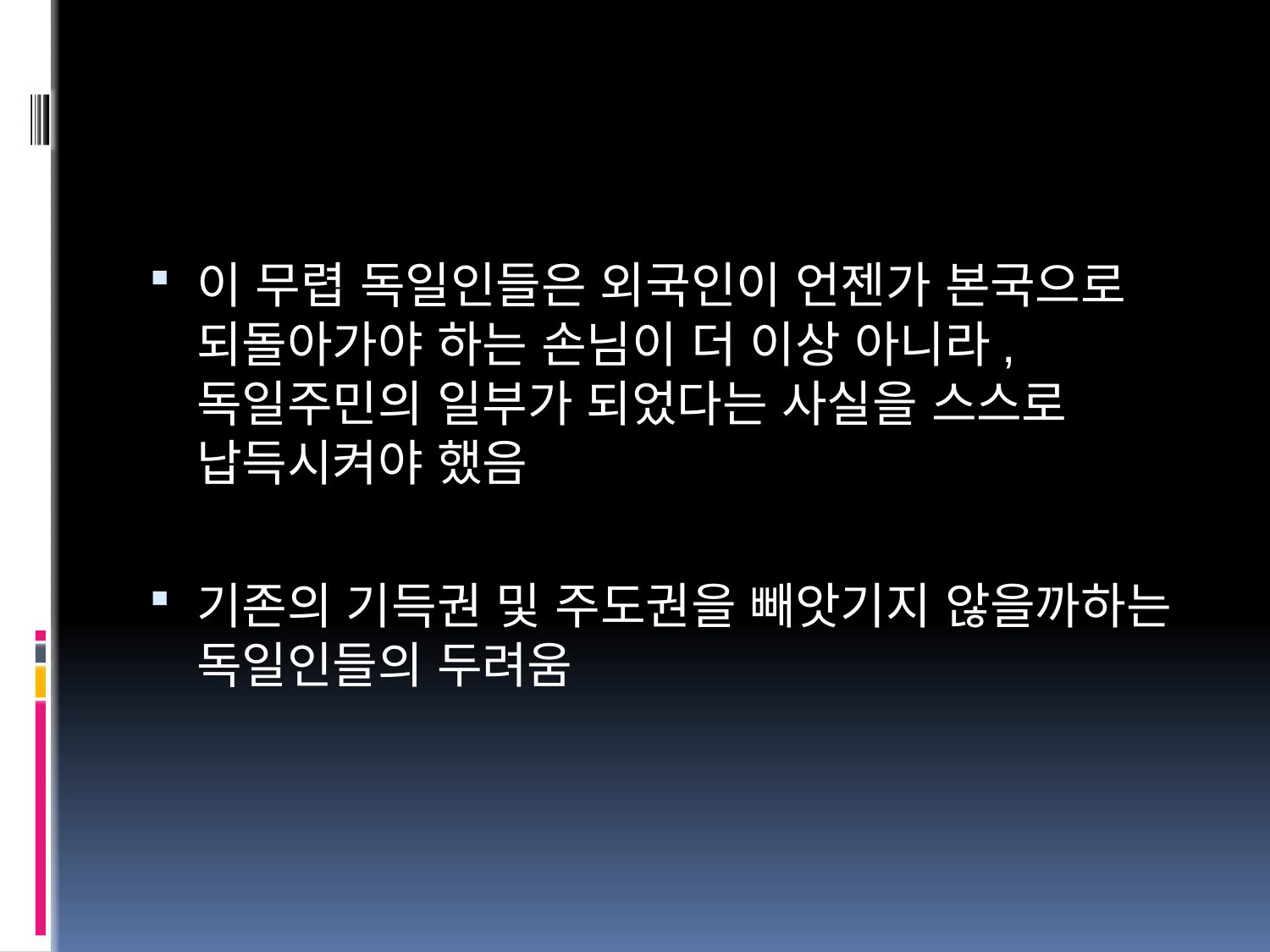

#
이 무렵 독일인들은 외국인이 언젠가 본국으로 되돌아가야 하는 손님이 더 이상 아니라, 독일주민의 일부가 되었다는 사실을 스스로 납득시켜야 했음

기존의 기득권 및 주도권을 빼앗기지 않을까하는 독일인들의 두려움